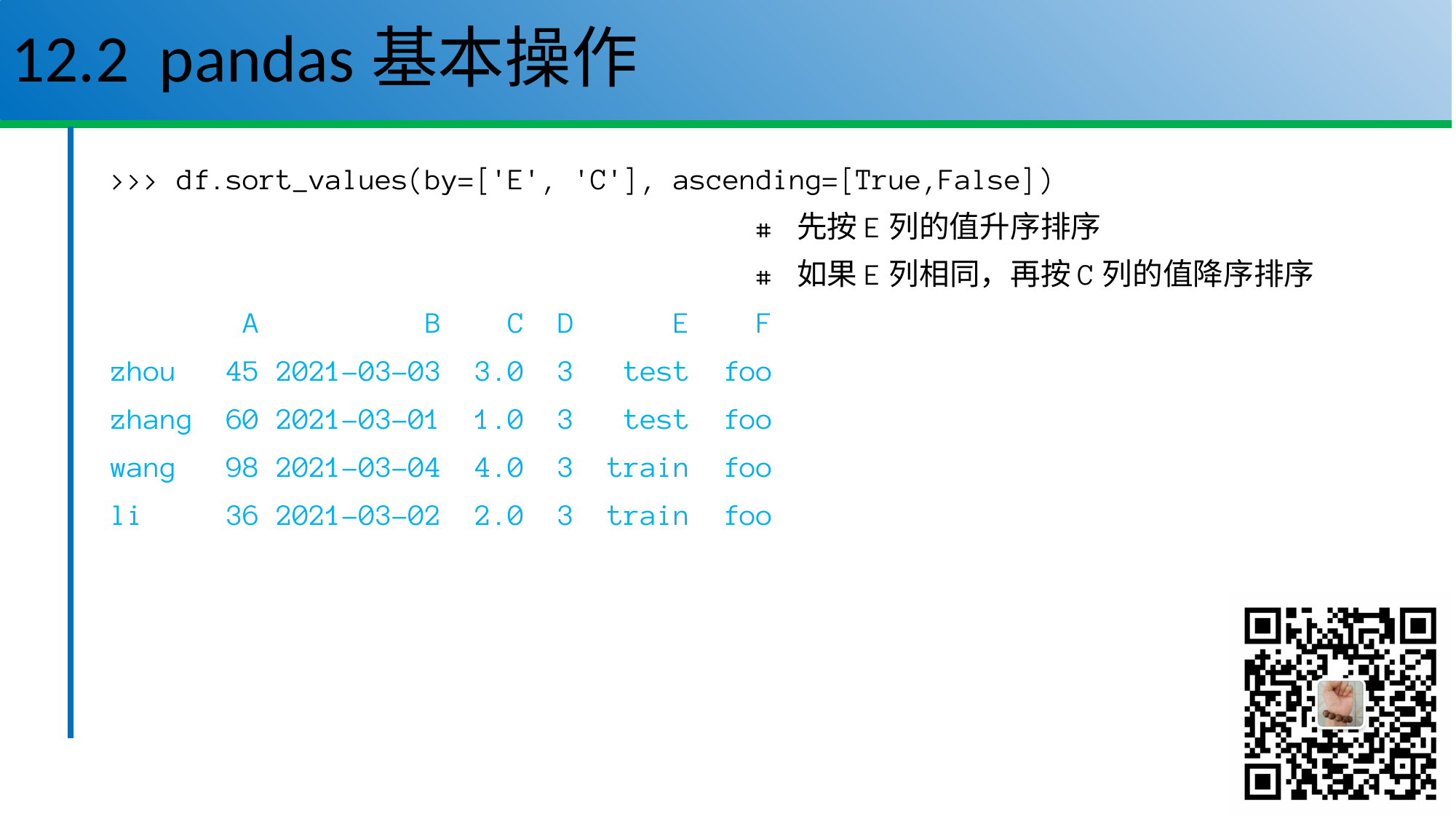

# 12.2  pandas基本操作
>>> df.sort_values(by=['E', 'C'], ascending=[True,False])
                                       # 先按E列的值升序排序
                                       # 如果E列相同，再按C列的值降序排序
        A          B    C  D      E    F
zhou   45 2021-03-03  3.0  3   test  foo
zhang  60 2021-03-01  1.0  3   test  foo
wang   98 2021-03-04  4.0  3  train  foo
li     36 2021-03-02  2.0  3  train  foo
40